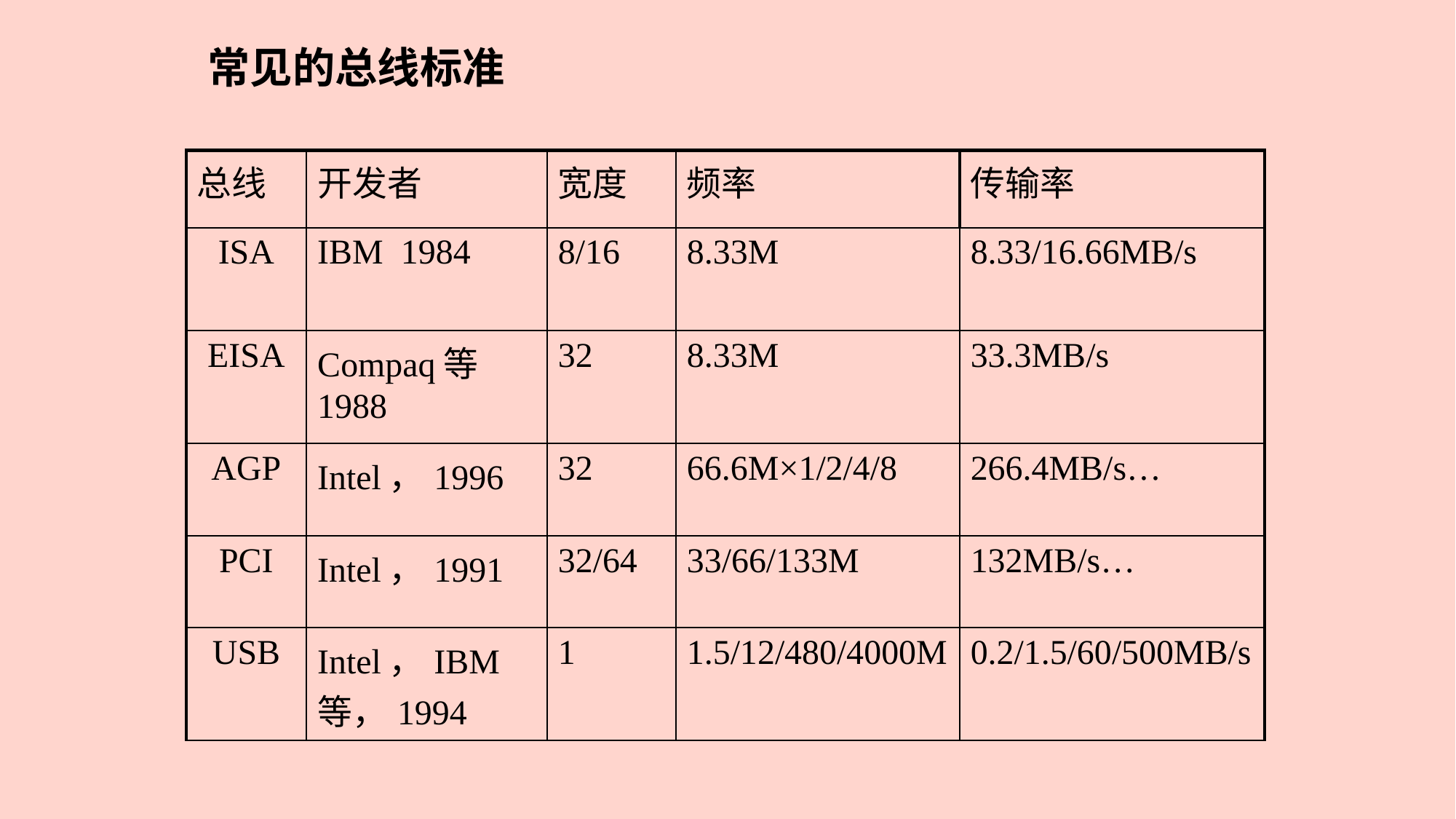

常见的总线标准
| 总线 | 开发者 | 宽度 | 频率 | 传输率 |
| --- | --- | --- | --- | --- |
| ISA | IBM 1984 | 8/16 | 8.33M | 8.33/16.66MB/s |
| EISA | Compaq等1988 | 32 | 8.33M | 33.3MB/s |
| AGP | Intel，1996 | 32 | 66.6M×1/2/4/8 | 266.4MB/s… |
| PCI | Intel，1991 | 32/64 | 33/66/133M | 132MB/s… |
| USB | Intel，IBM等，1994 | 1 | 1.5/12/480/4000M | 0.2/1.5/60/500MB/s |